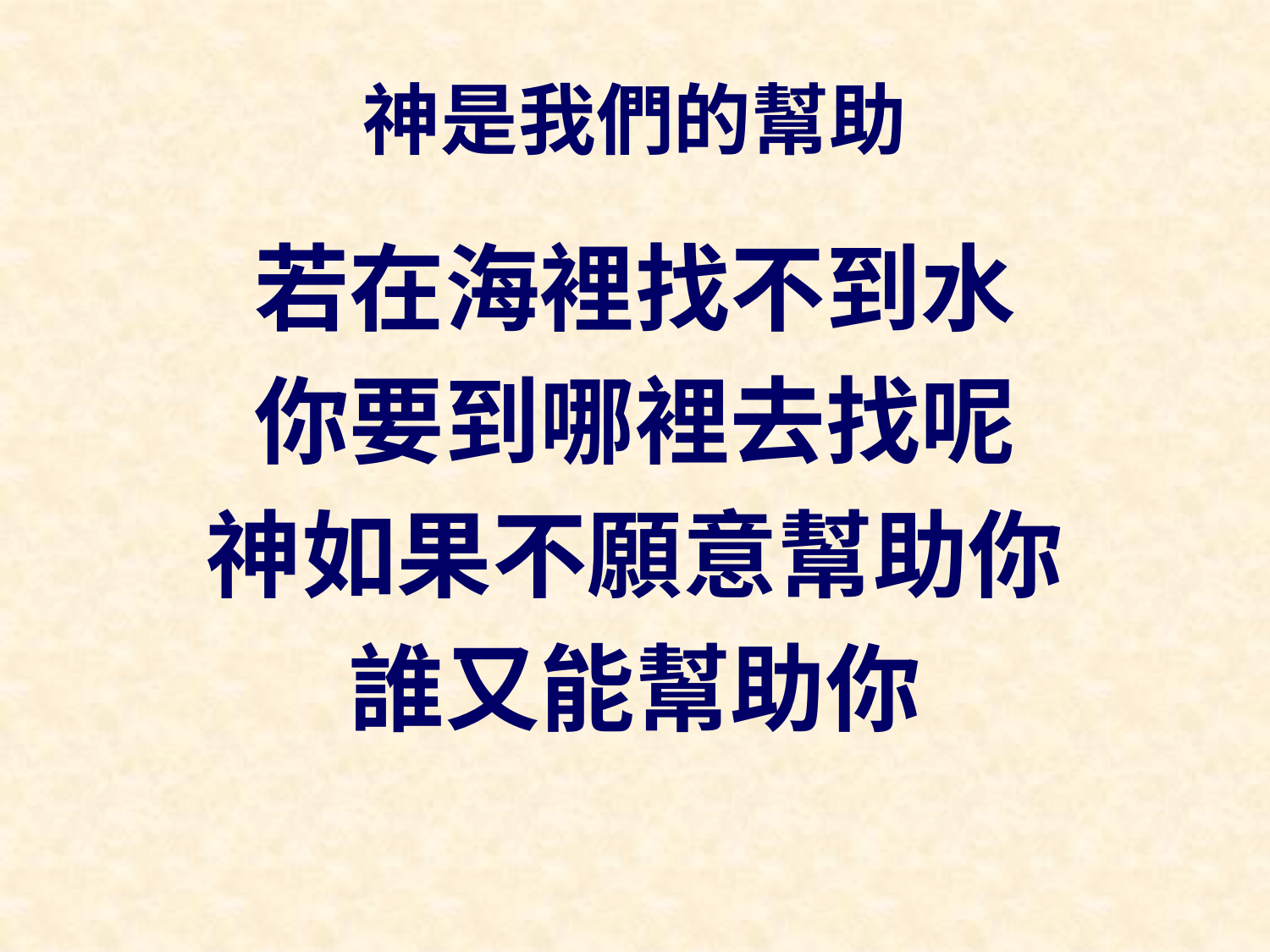

# 神是我們的幫助
若在海裡找不到水
你要到哪裡去找呢
神如果不願意幫助你
誰又能幫助你